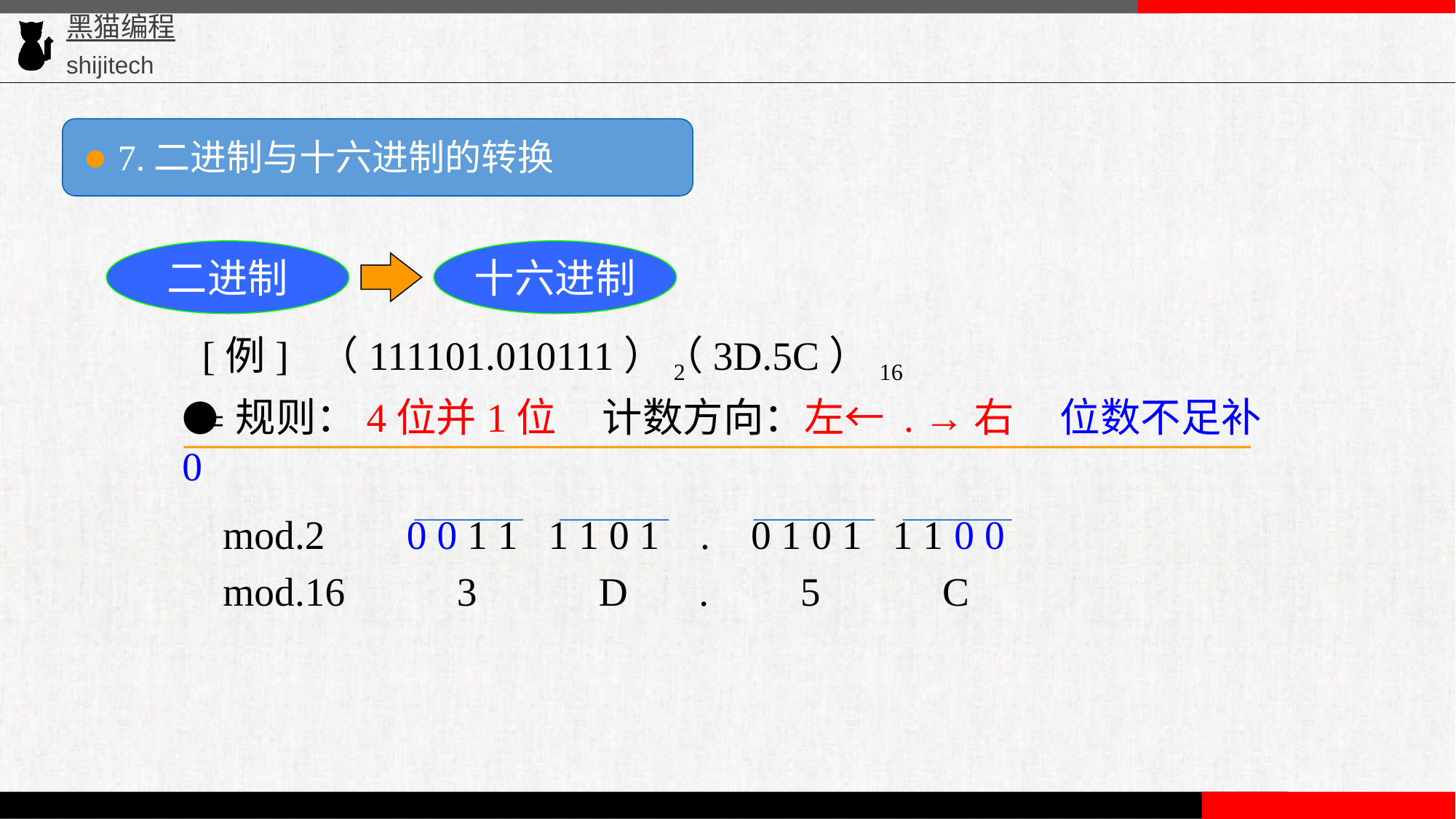

● 7.二进制与十六进制的转换
二进制
十六进制

[例]  （111101.010111）2 =
（3D.5C）16
● 规则：4位并1位     计数方向：左← . →右     位数不足补0
    mod.2        0 0 1 1   1 1 0 1    .    0 1 0 1   1 1 0 0
    mod.16           3            D       .         5            C